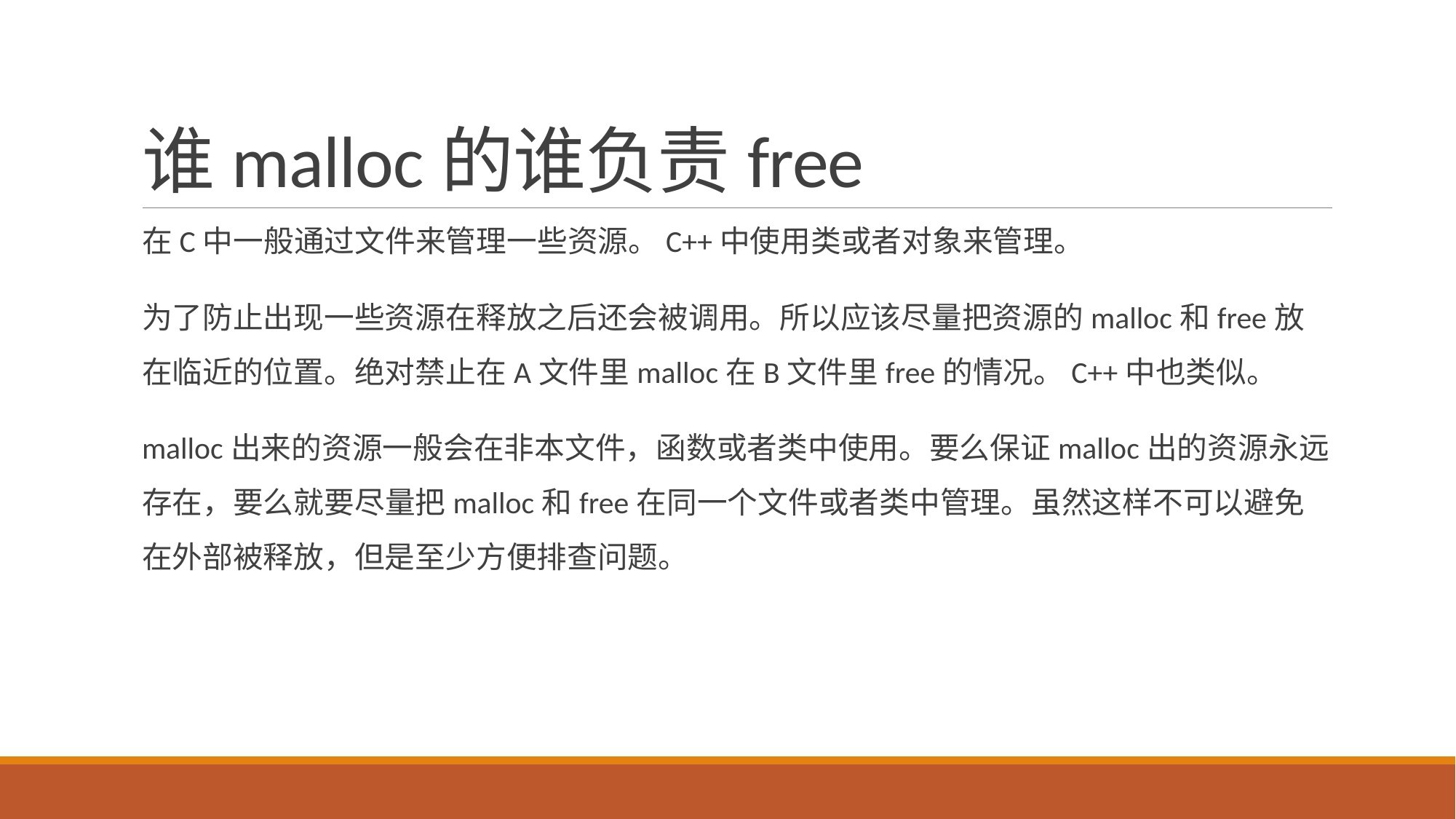

# 谁malloc的谁负责free
在C中一般通过文件来管理一些资源。C++中使用类或者对象来管理。
为了防止出现一些资源在释放之后还会被调用。所以应该尽量把资源的malloc和free放在临近的位置。绝对禁止在A文件里malloc在B文件里free的情况。C++中也类似。
malloc出来的资源一般会在非本文件，函数或者类中使用。要么保证malloc出的资源永远存在，要么就要尽量把malloc和free在同一个文件或者类中管理。虽然这样不可以避免在外部被释放，但是至少方便排查问题。